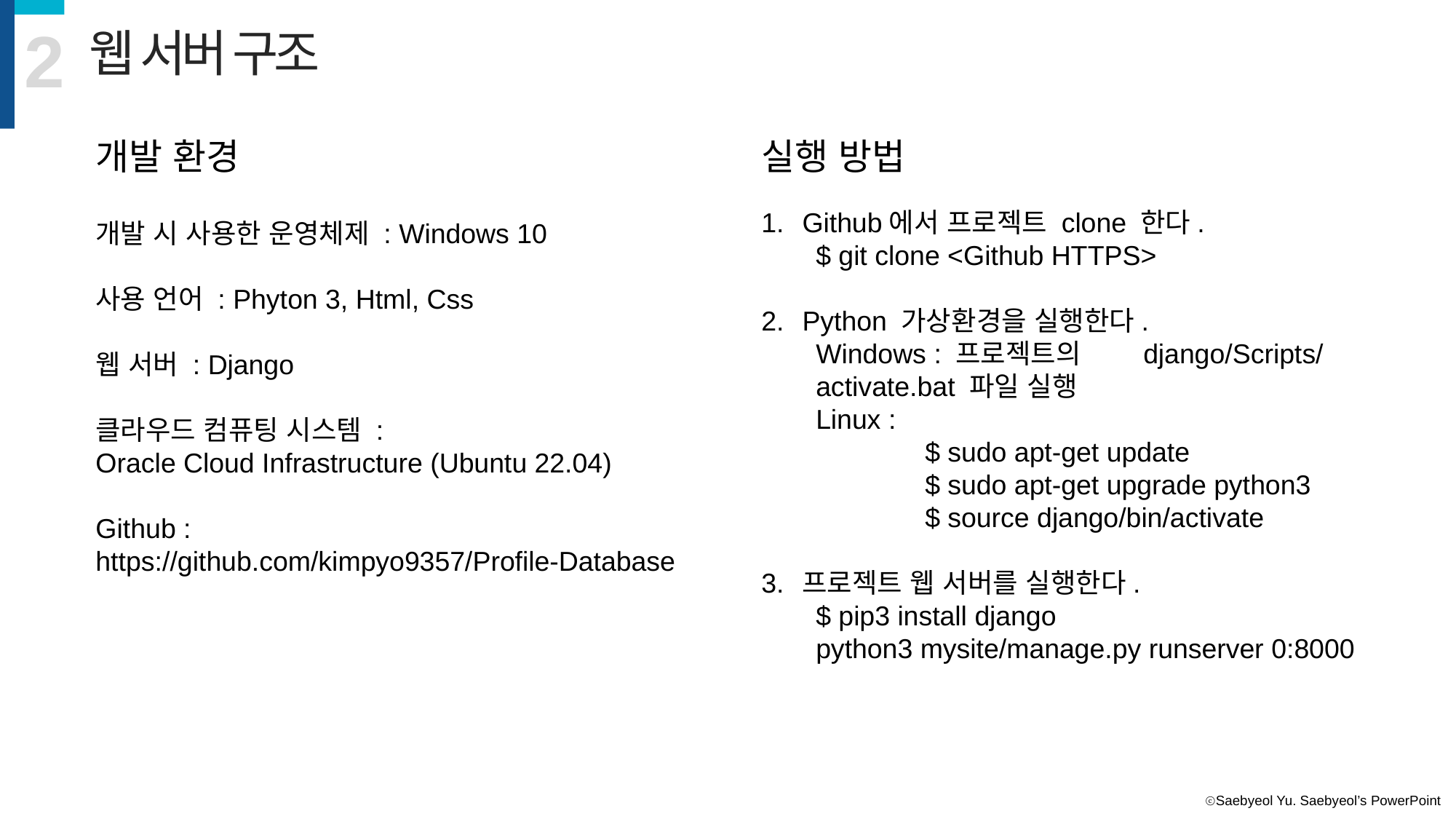

2
웹 서버 구조
개발 환경
실행 방법
Github에서 프로젝트 clone 한다.
$ git clone <Github HTTPS>

Python 가상환경을 실행한다.
Windows : 프로젝트의     	django/Scripts/activate.bat 파일 실행
Linux :
	$ sudo apt-get update
	$ sudo apt-get upgrade python3
	$ source django/bin/activate

프로젝트 웹 서버를 실행한다.
$ pip3 install django
python3 mysite/manage.py runserver 0:8000

개발 시 사용한 운영체제 : Windows 10

사용 언어 : Phyton 3, Html, Css

웹 서버 : Django

클라우드 컴퓨팅 시스템 :
Oracle Cloud Infrastructure (Ubuntu 22.04)

Github :
https://github.com/kimpyo9357/Profile-Database